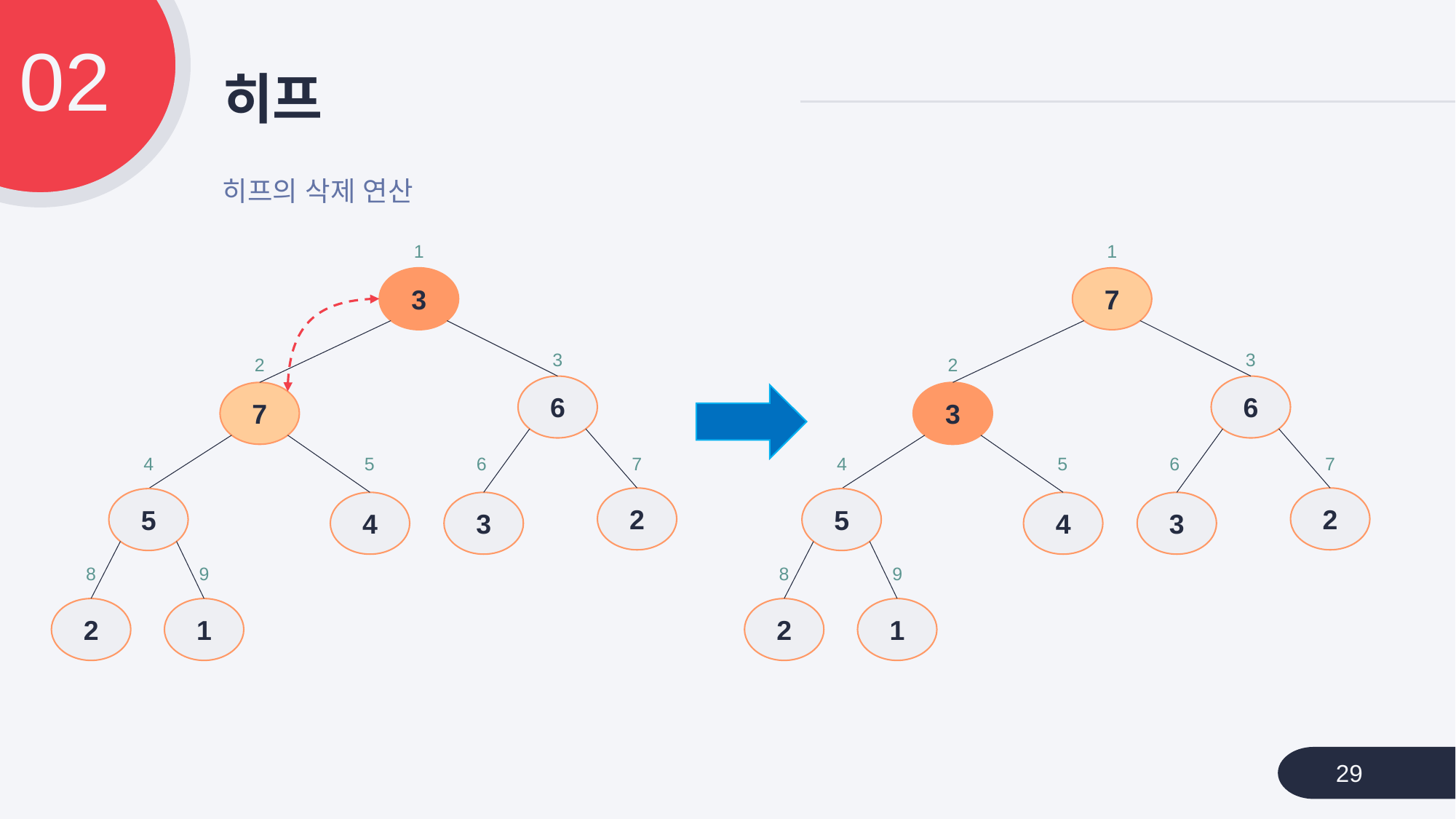

02
# 히프
히프의 삭제 연산
1
7
3
2
6
3
7
6
4
5
2
5
3
4
8
9
2
1
1
3
3
2
6
7
7
6
4
5
2
5
3
4
8
9
2
1

29